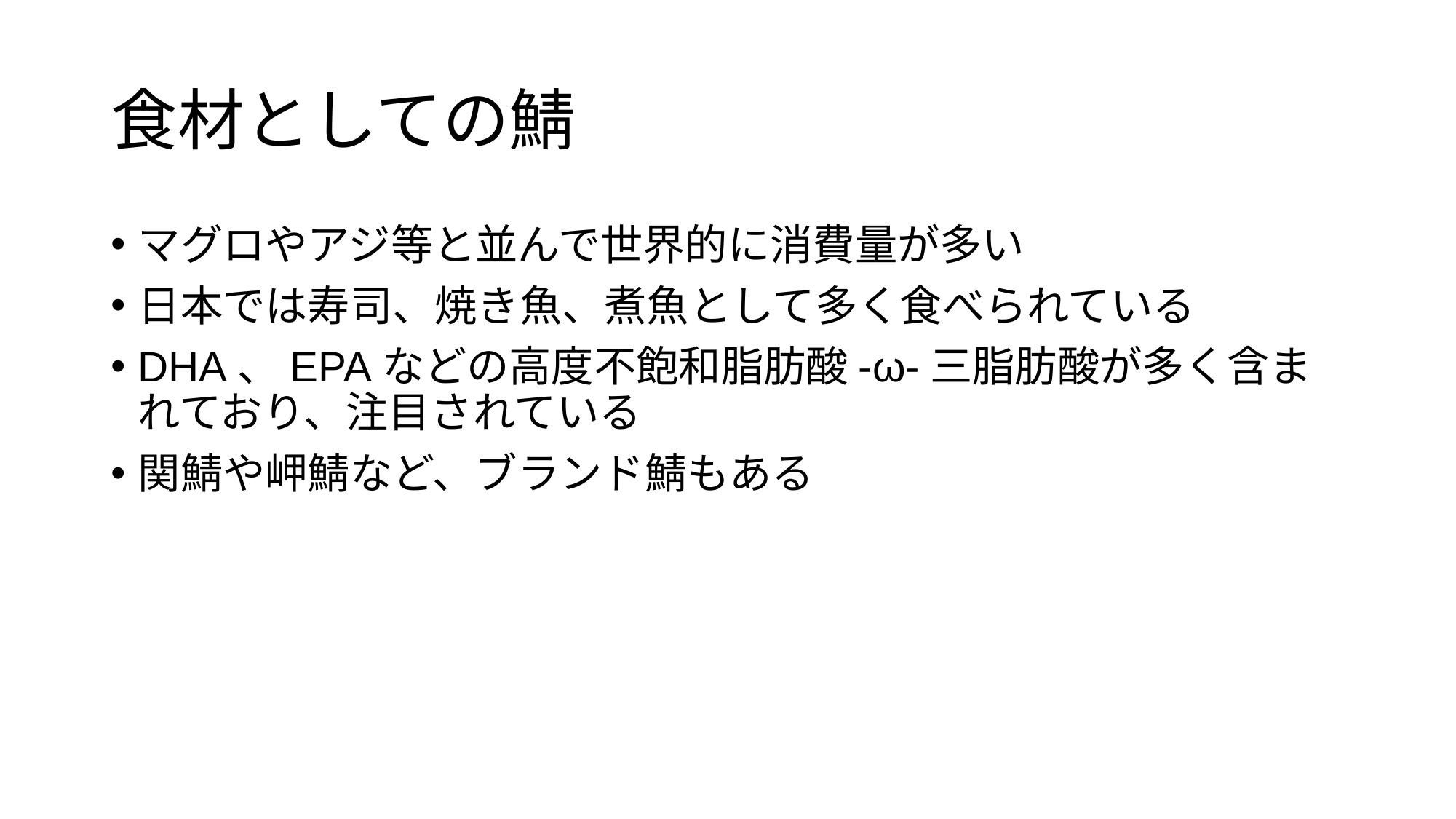

# 食材としての鯖
マグロやアジ等と並んで世界的に消費量が多い
日本では寿司、焼き魚、煮魚として多く食べられている
DHA、EPAなどの高度不飽和脂肪酸-ω-三脂肪酸が多く含まれており、注目されている
関鯖や岬鯖など、ブランド鯖もある